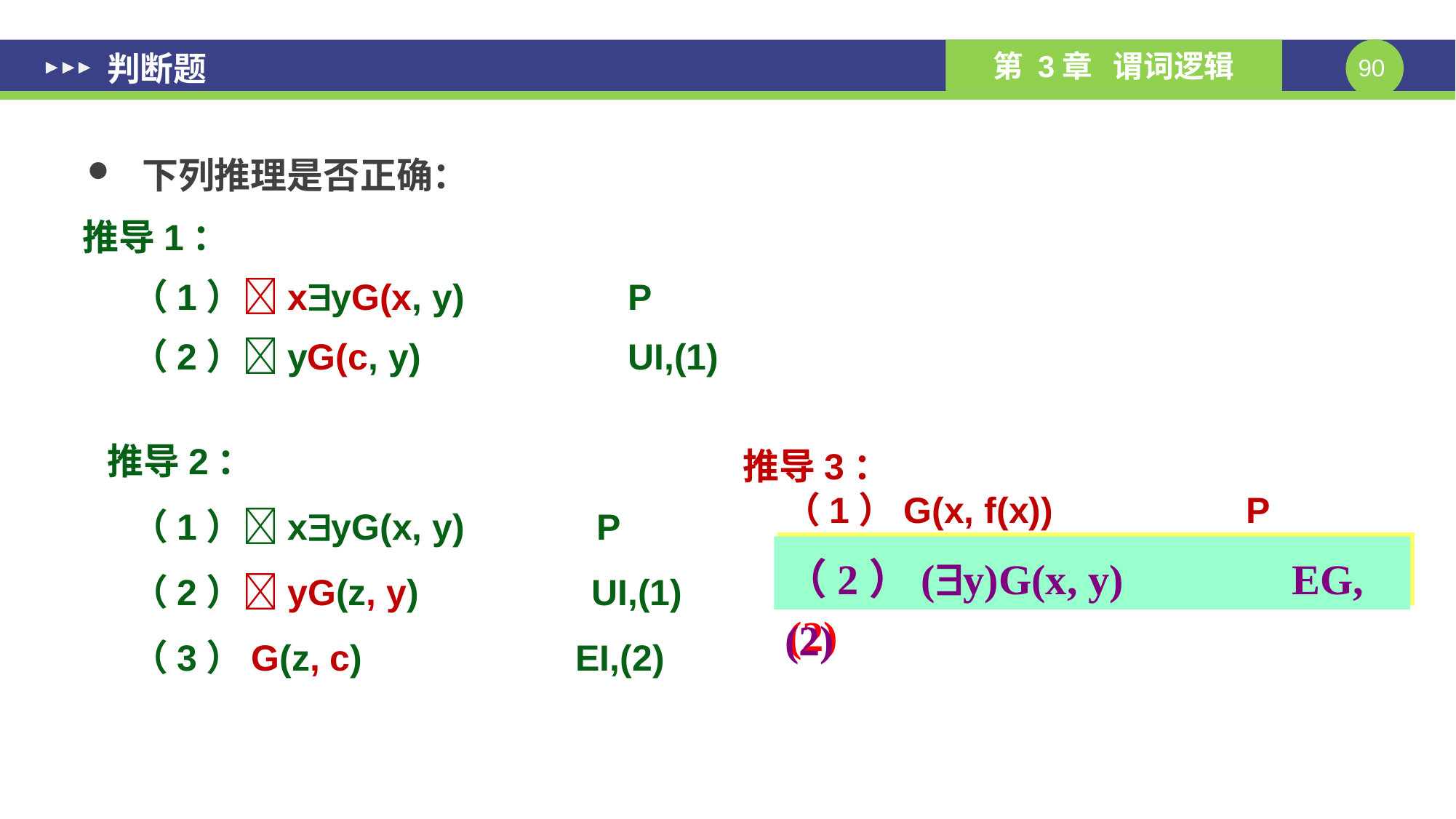

# 判断题
下列推理是否正确：

推导1：
     （1）∀x∃yG(x, y)		P
     （2）∃yG(c, y) 		UI,(1)
推导2：
  （1）∀x∃yG(x, y)             P
  （2）∃yG(z, y)                 UI,(1)
  （3）G(z, c)                     EI,(2)
推导3：
    （1）G(x, f(x))                   P
    （2）(∀x)G(x, f(x))	        EG,(2)
（2）(∀y)G(y, f(x))            EG,(2)
（2）(∃y)G(x, y)                EG,(2)